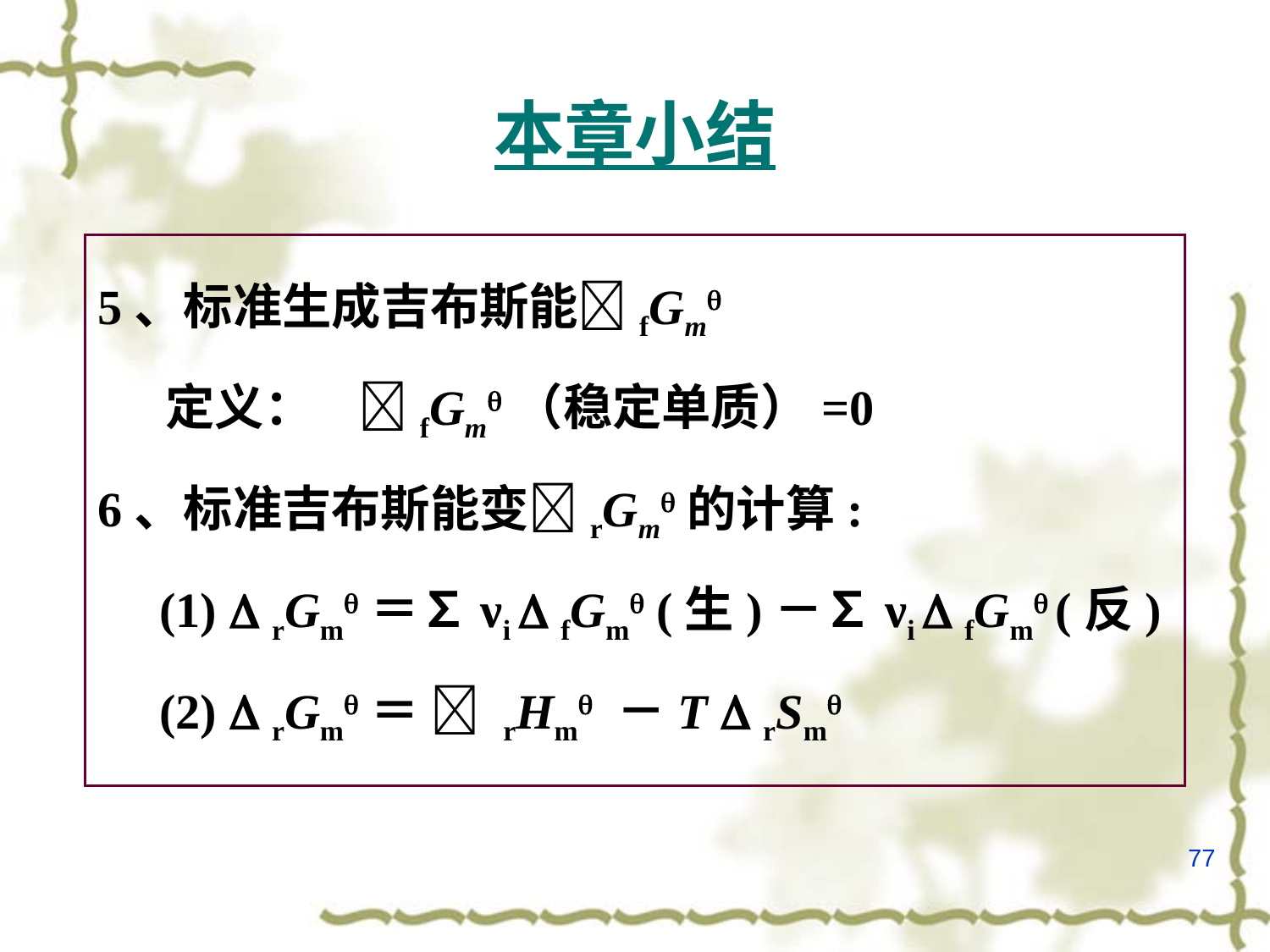

# 本章小结
5、标准生成吉布斯能ΔfGmθ
     定义：    ΔfGmθ（稳定单质）=0
6、标准吉布斯能变ΔrGmθ的计算:
     (1) Δ rGmθ＝∑νi Δ fGmθ (生)－∑νi Δ fGmθ (反)
     (2) Δ rGmθ＝ Δ rHmθ －T Δ rSmθ

77